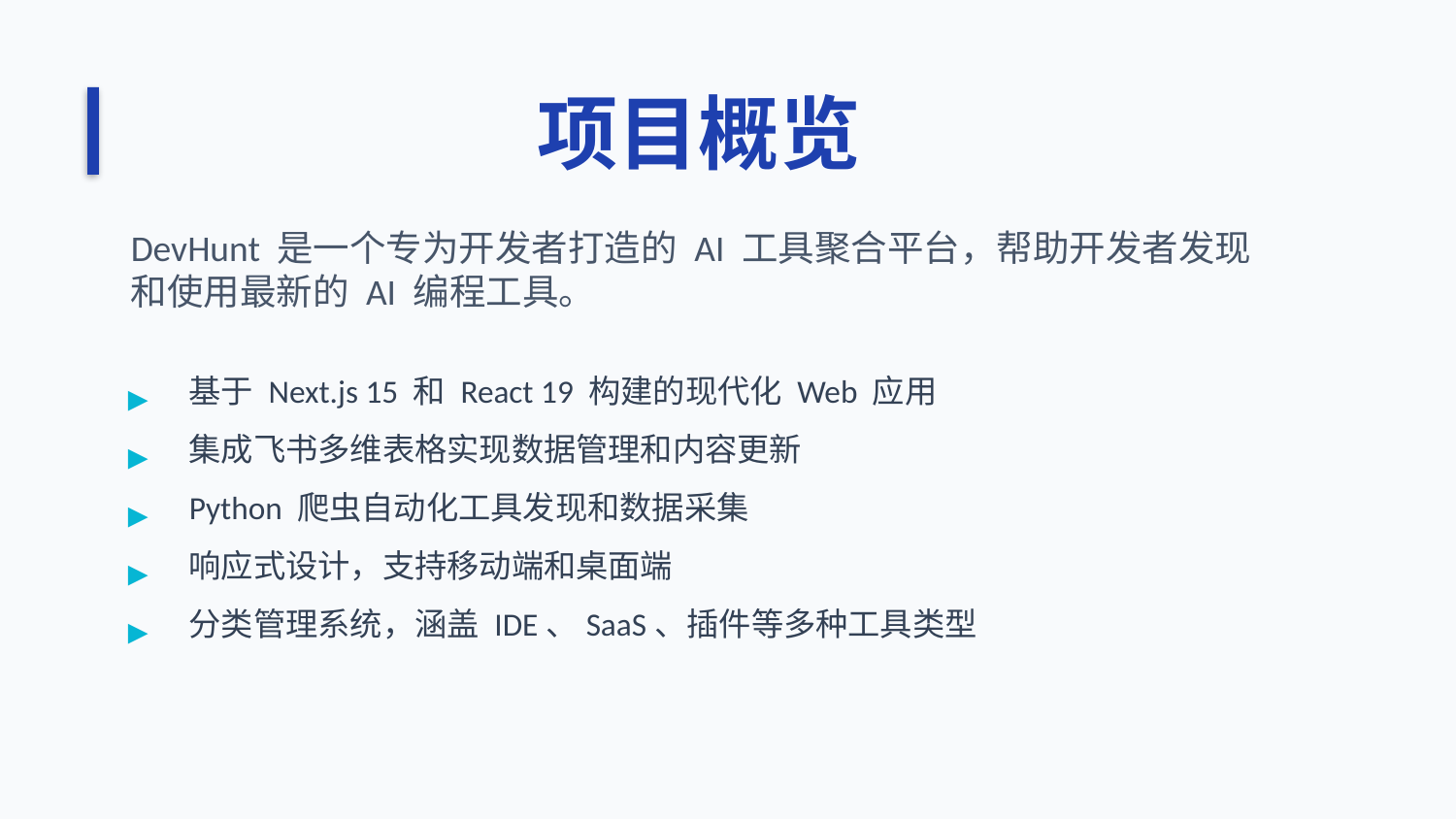

项目概览
DevHunt 是一个专为开发者打造的 AI 工具聚合平台，帮助开发者发现和使用最新的 AI 编程工具。
▸
基于 Next.js 15 和 React 19 构建的现代化 Web 应用
▸
集成飞书多维表格实现数据管理和内容更新
▸
Python 爬虫自动化工具发现和数据采集
▸
响应式设计，支持移动端和桌面端
▸
分类管理系统，涵盖 IDE、SaaS、插件等多种工具类型